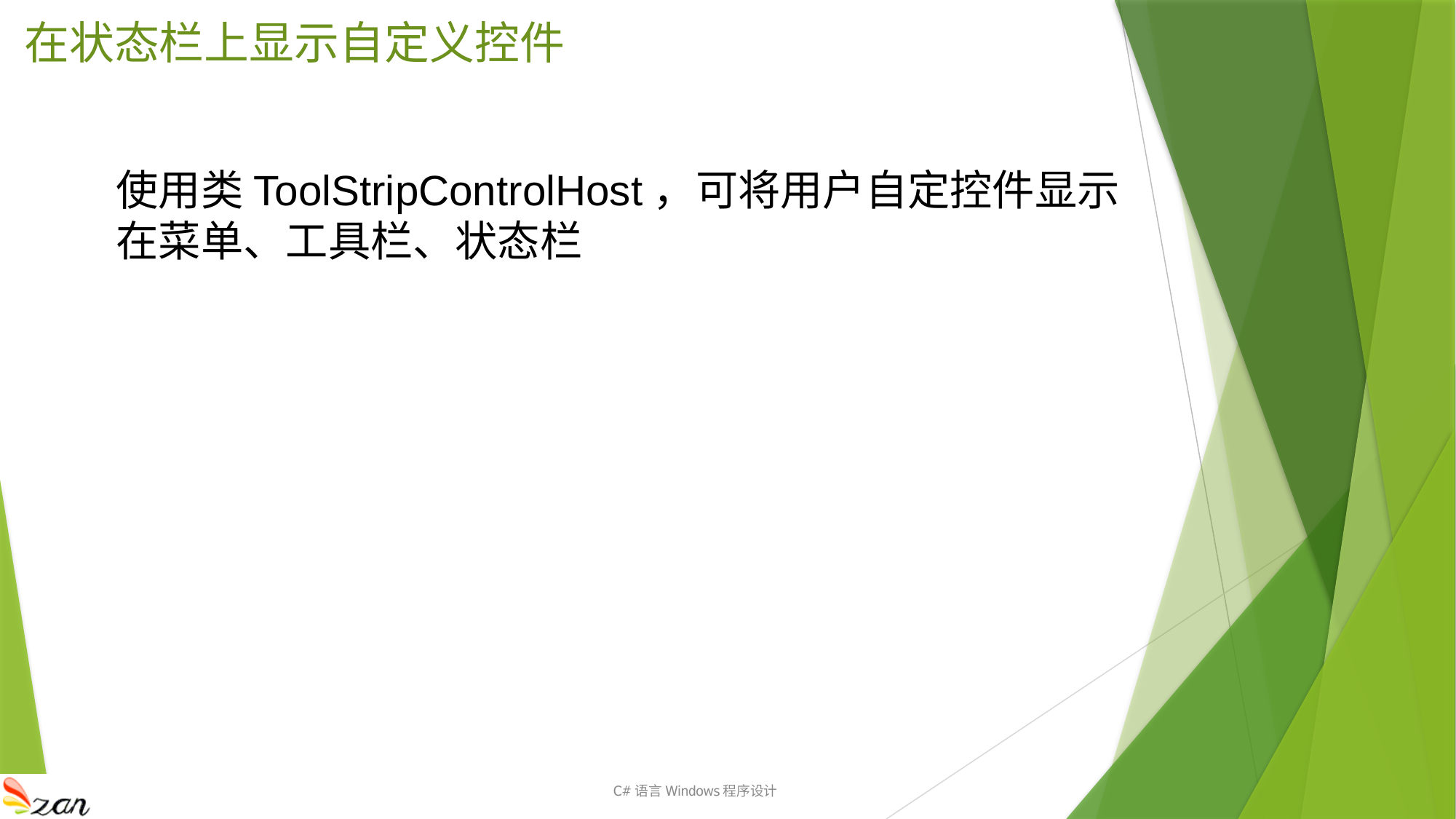

# 在状态栏上显示自定义控件
使用类ToolStripControlHost，可将用户自定控件显示
在菜单、工具栏、状态栏
C#语言Windows程序设计